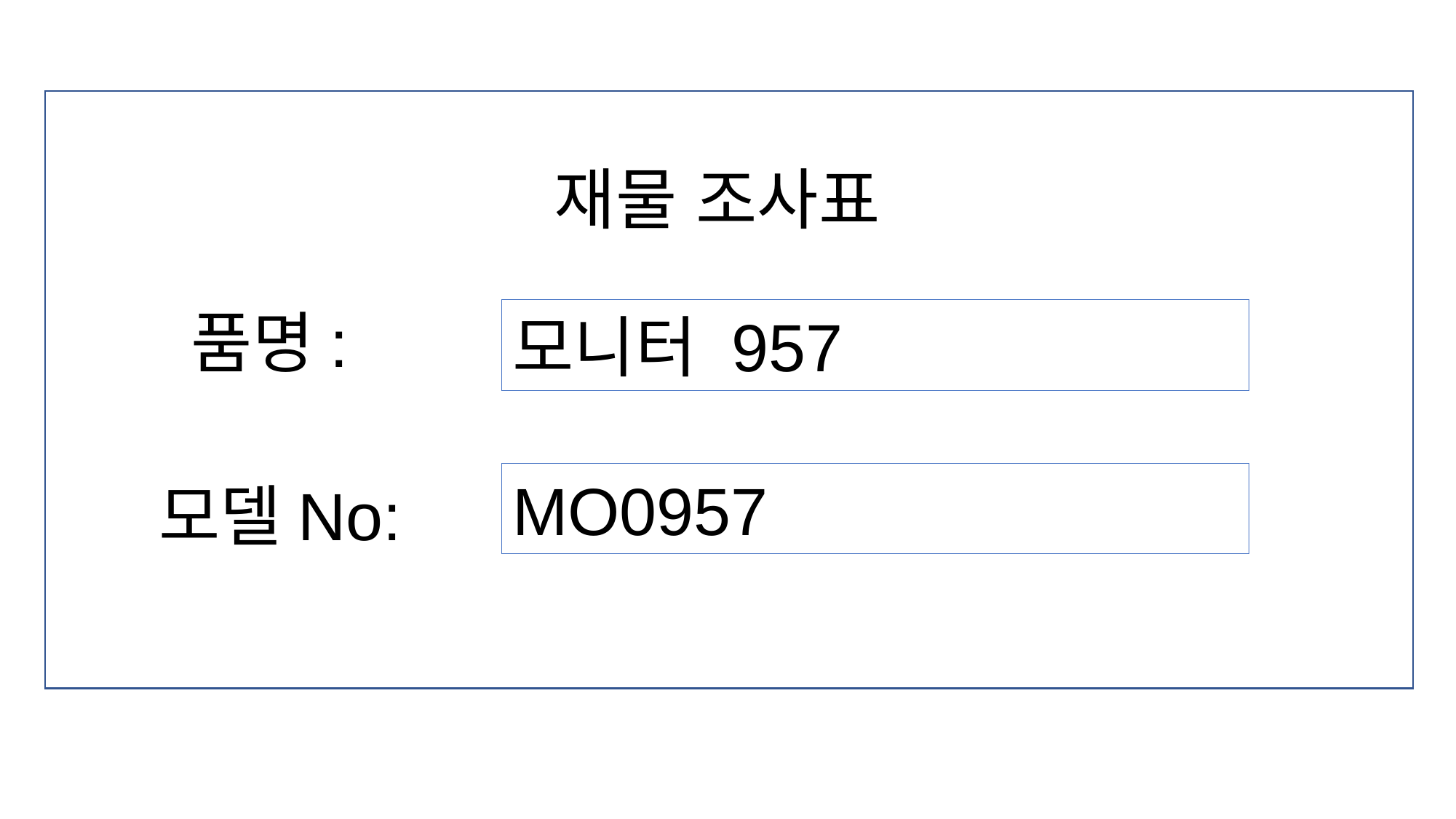

재물 조사표
품명:
모니터 957
MO0957
모델No: